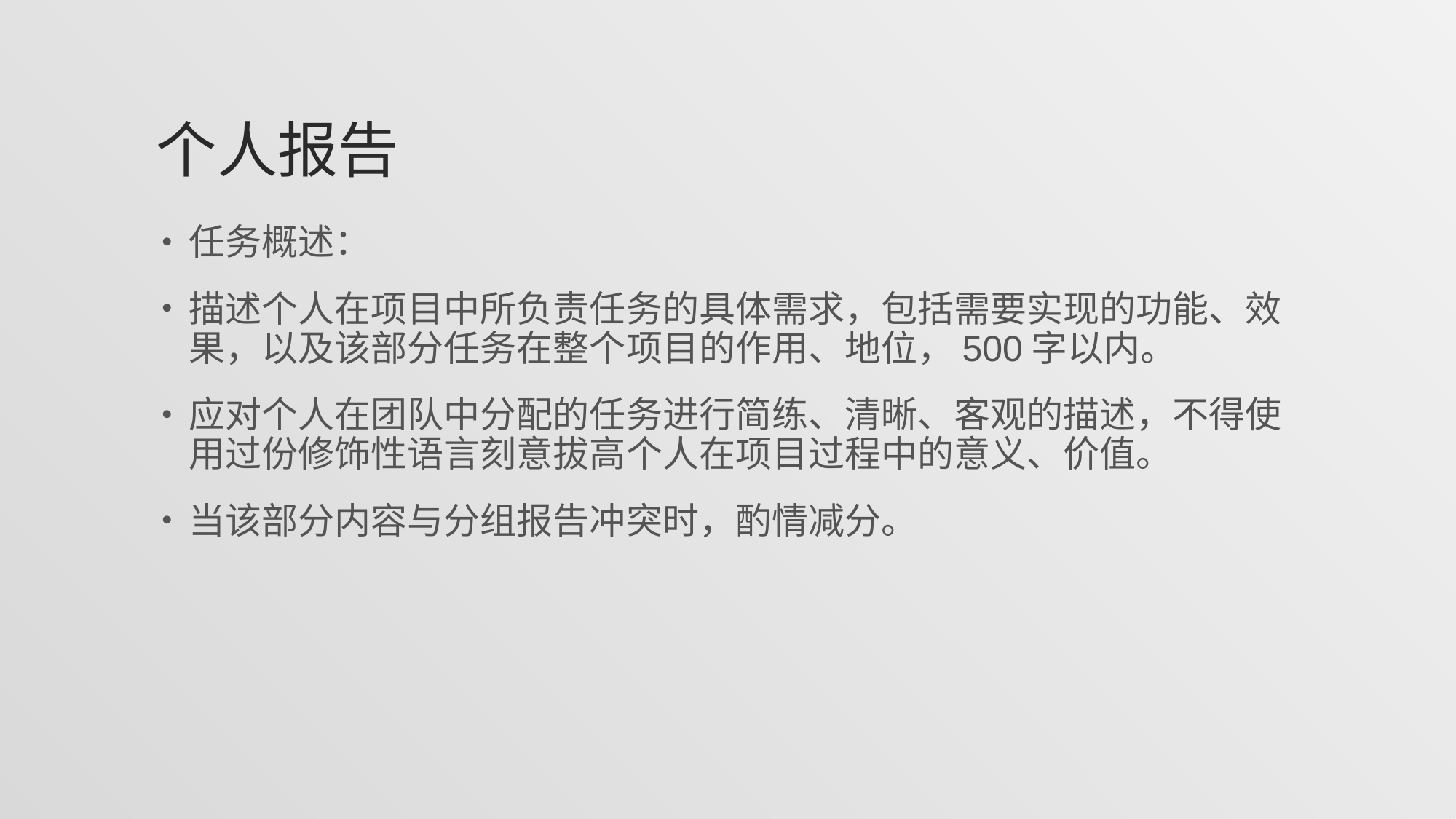

# 个人报告
任务概述：
描述个人在项目中所负责任务的具体需求，包括需要实现的功能、效果，以及该部分任务在整个项目的作用、地位，500字以内。
应对个人在团队中分配的任务进行简练、清晰、客观的描述，不得使用过份修饰性语言刻意拔高个人在项目过程中的意义、价值。
当该部分内容与分组报告冲突时，酌情减分。